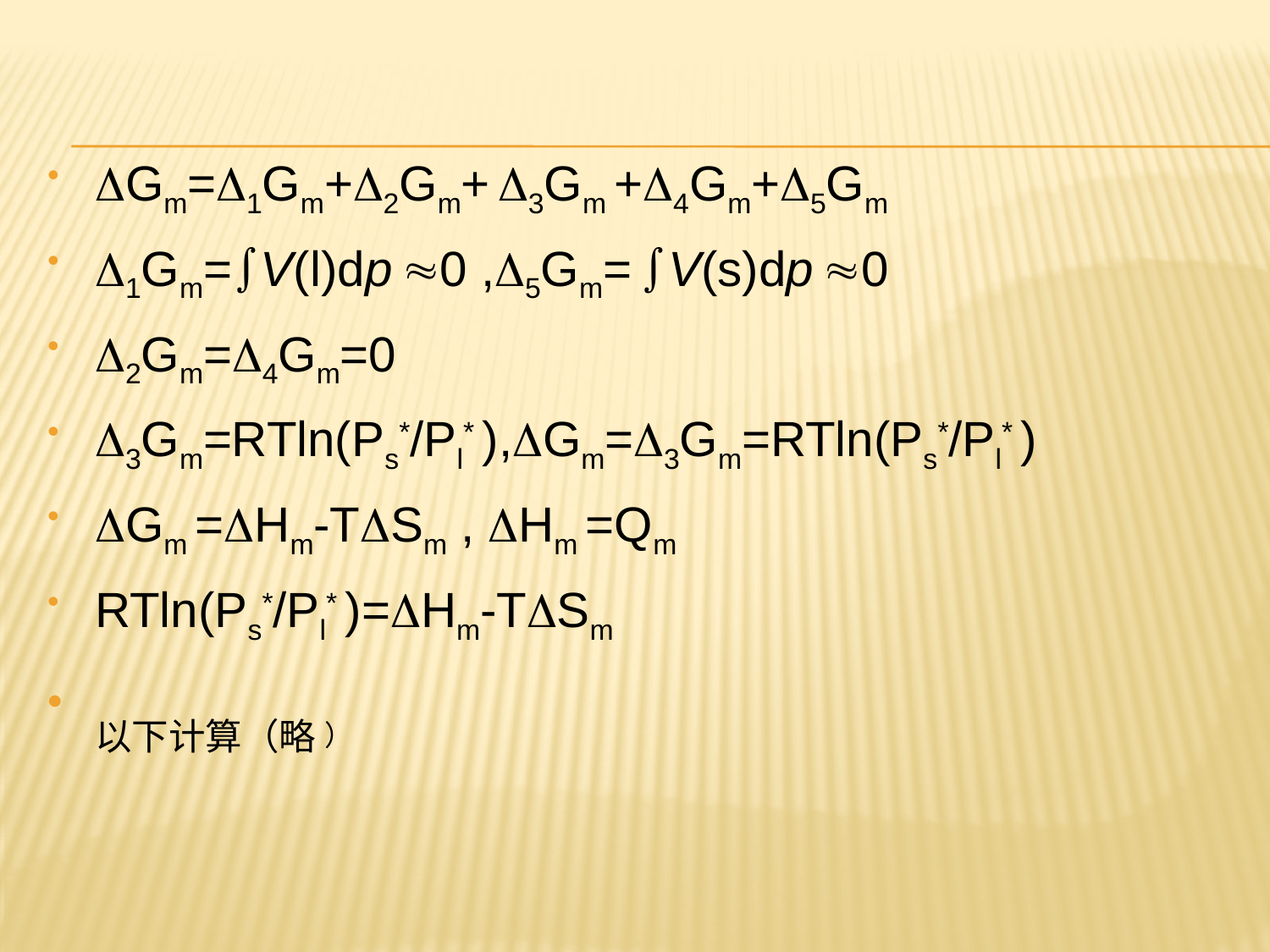

ΔGm=Δ1Gm+Δ2Gm+ Δ3Gm +Δ4Gm+Δ5Gm
Δ1Gm=∫V(l)dp ≈0 ,Δ5Gm= ∫V(s)dp ≈0
Δ2Gm=Δ4Gm=0
Δ3Gm=RTln(Ps*/Pl* ),ΔGm=Δ3Gm=RTln(Ps*/Pl* )
ΔGm =ΔHm-TΔSm , ΔHm =Qm
RTln(Ps*/Pl* )=ΔHm-TΔSm
以下计算（略 ）